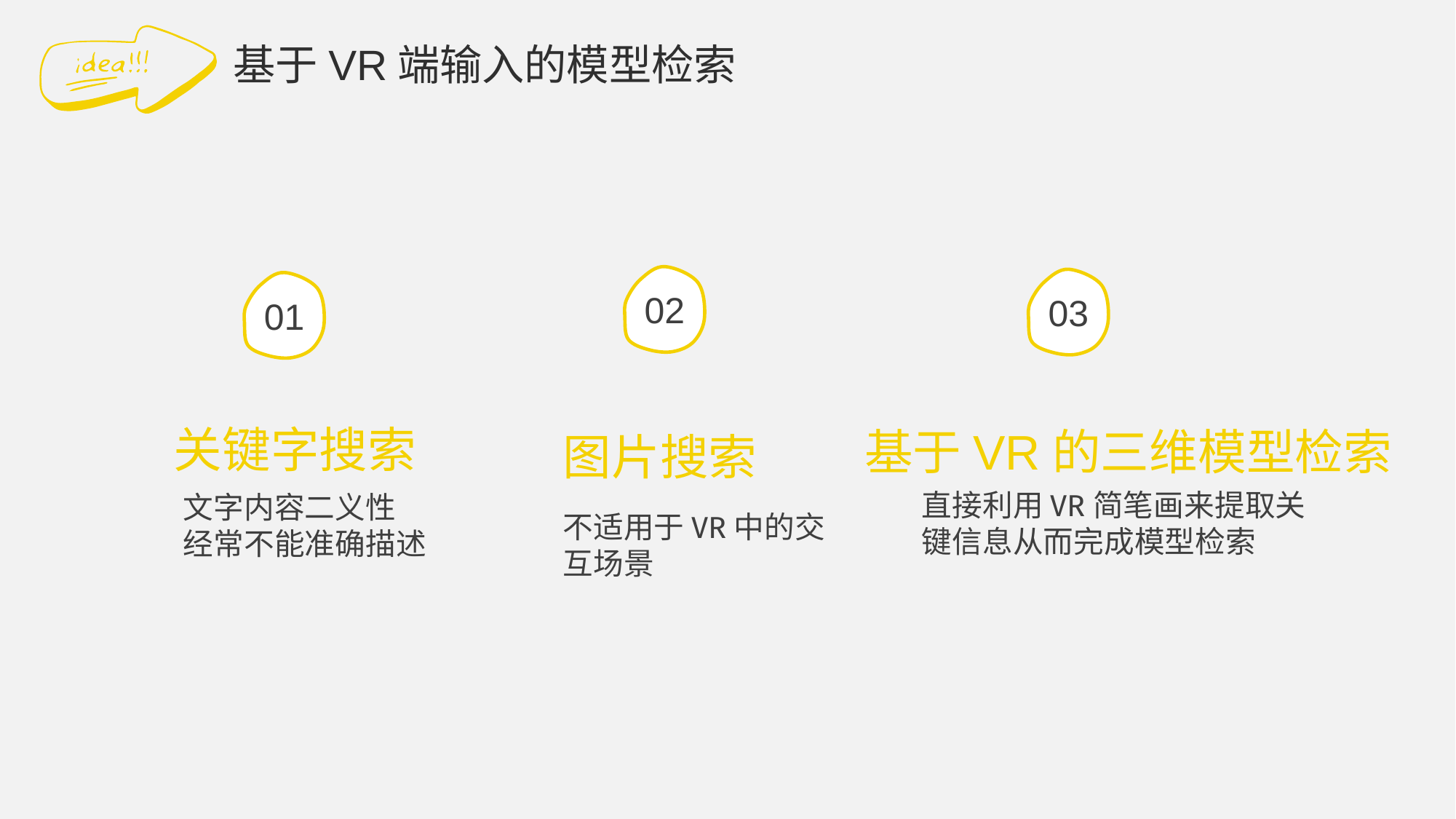

基于VR端输入的模型检索
02
03
01
关键字搜索
文字内容二义性
经常不能准确描述
基于VR的三维模型检索
直接利用VR简笔画来提取关键信息从而完成模型检索
图片搜索
不适用于VR中的交互场景